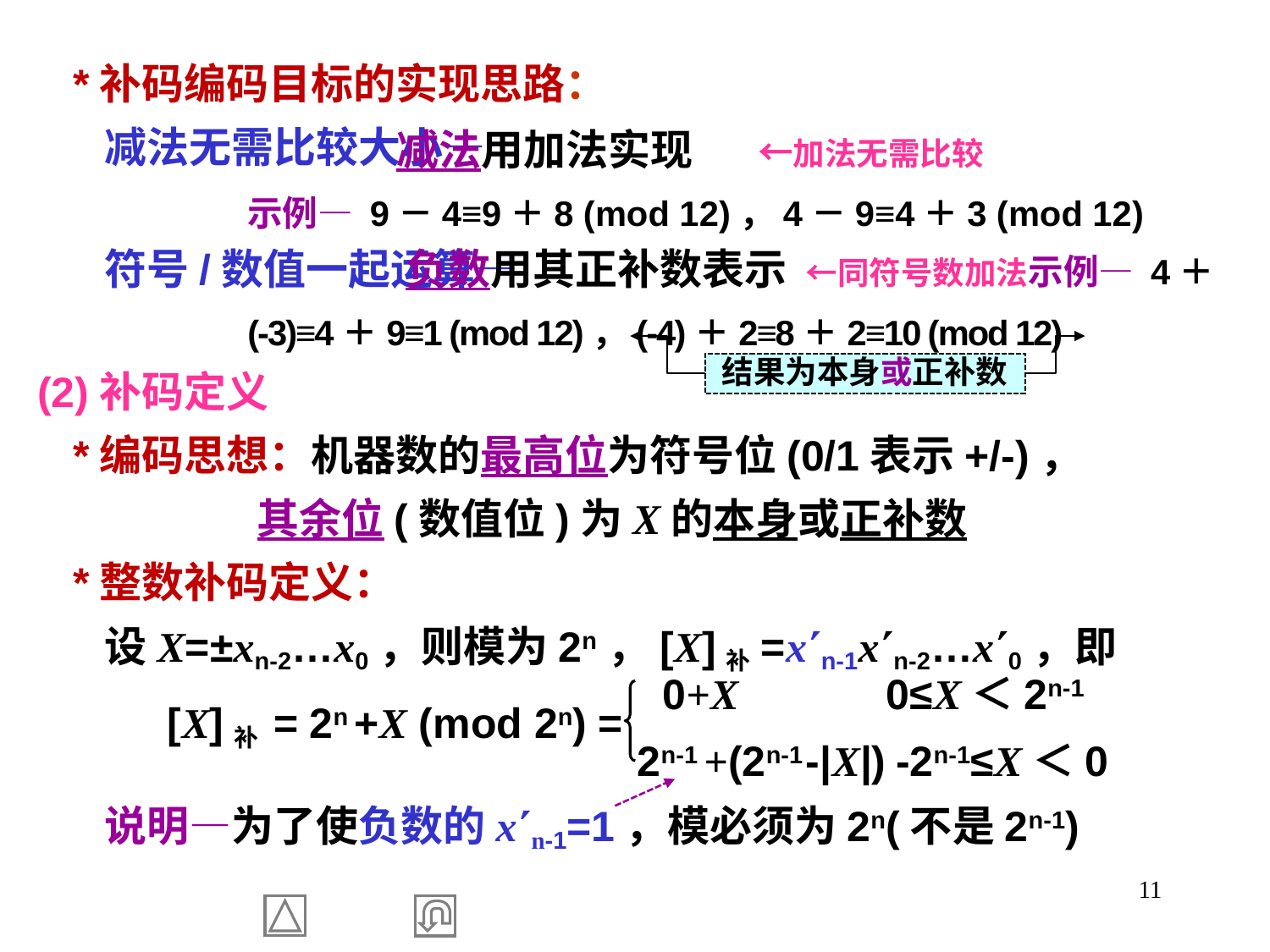

*补码编码目标的实现思路：
      减法无需比较大小—

      符号/数值一起运算—
               减法用加法实现       ←加法无需比较
示例— 9－4≡9＋8 (mod 12)，4－9≡4＋3 (mod 12)
                负数用其正补数表示  ←同符号数加法示例— 4＋(-3)≡4＋9≡1 (mod 12)，(-4)＋2≡8＋2≡10 (mod 12)
结果为本身或正补数
(2)补码定义
   *编码思想：机器数的最高位为符号位(0/1表示+/-)，
                      其余位(数值位)为X的本身或正补数
   *整数补码定义：
      设X=±xn-2…x0，则模为2n，[X]补=x′n-1x′n-2…x′0，即
   0+X             0≤X＜2n-1
2n-1 +(2n-1 -|X|) -2n-1≤X＜0

[X]补 = 2n +X (mod 2n) =
      说明—为了使负数的x′n-1=1，模必须为2n(不是2n-1)
11